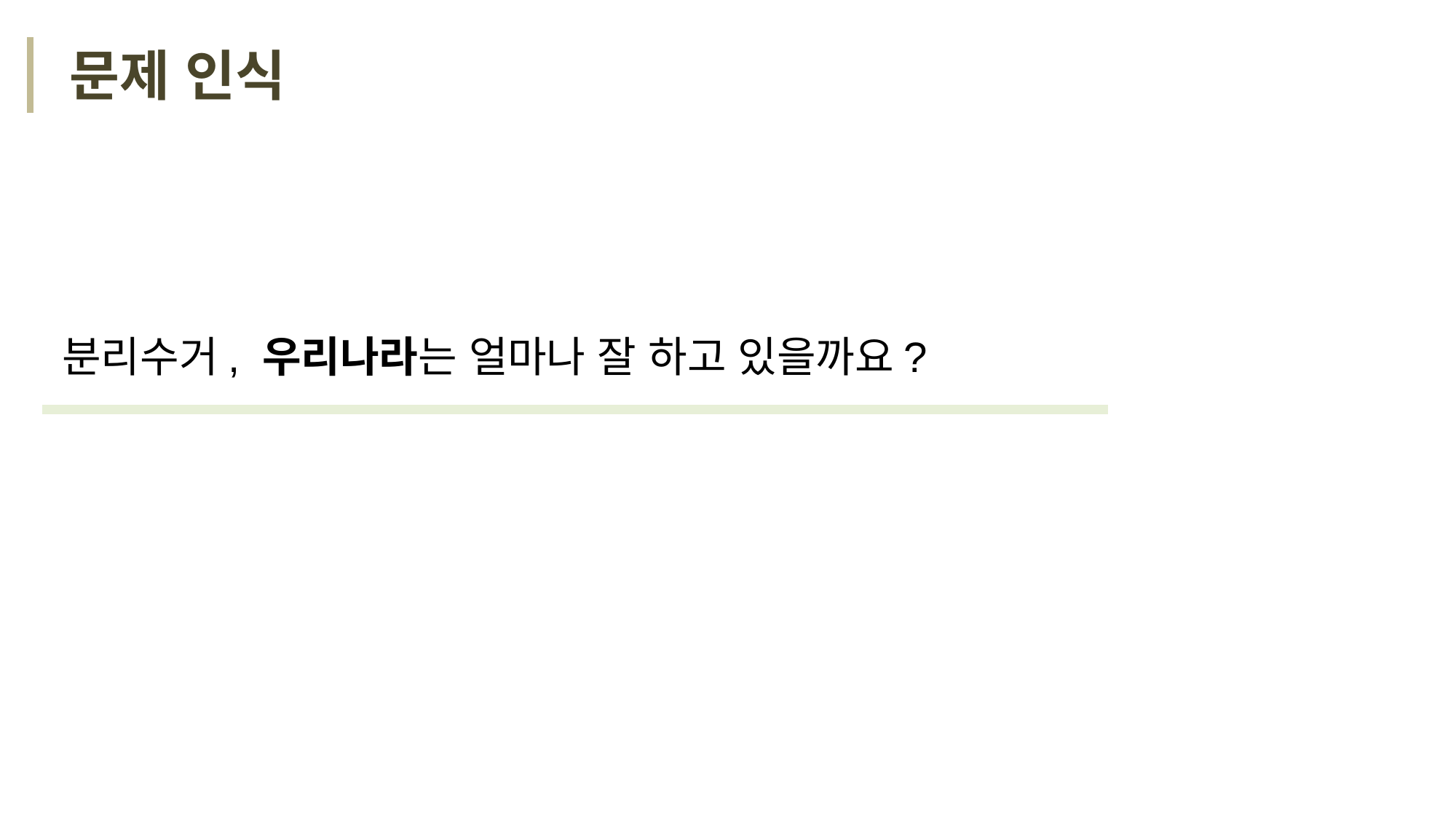

문제 인식
분리수거, 우리나라는 얼마나 잘 하고 있을까요?